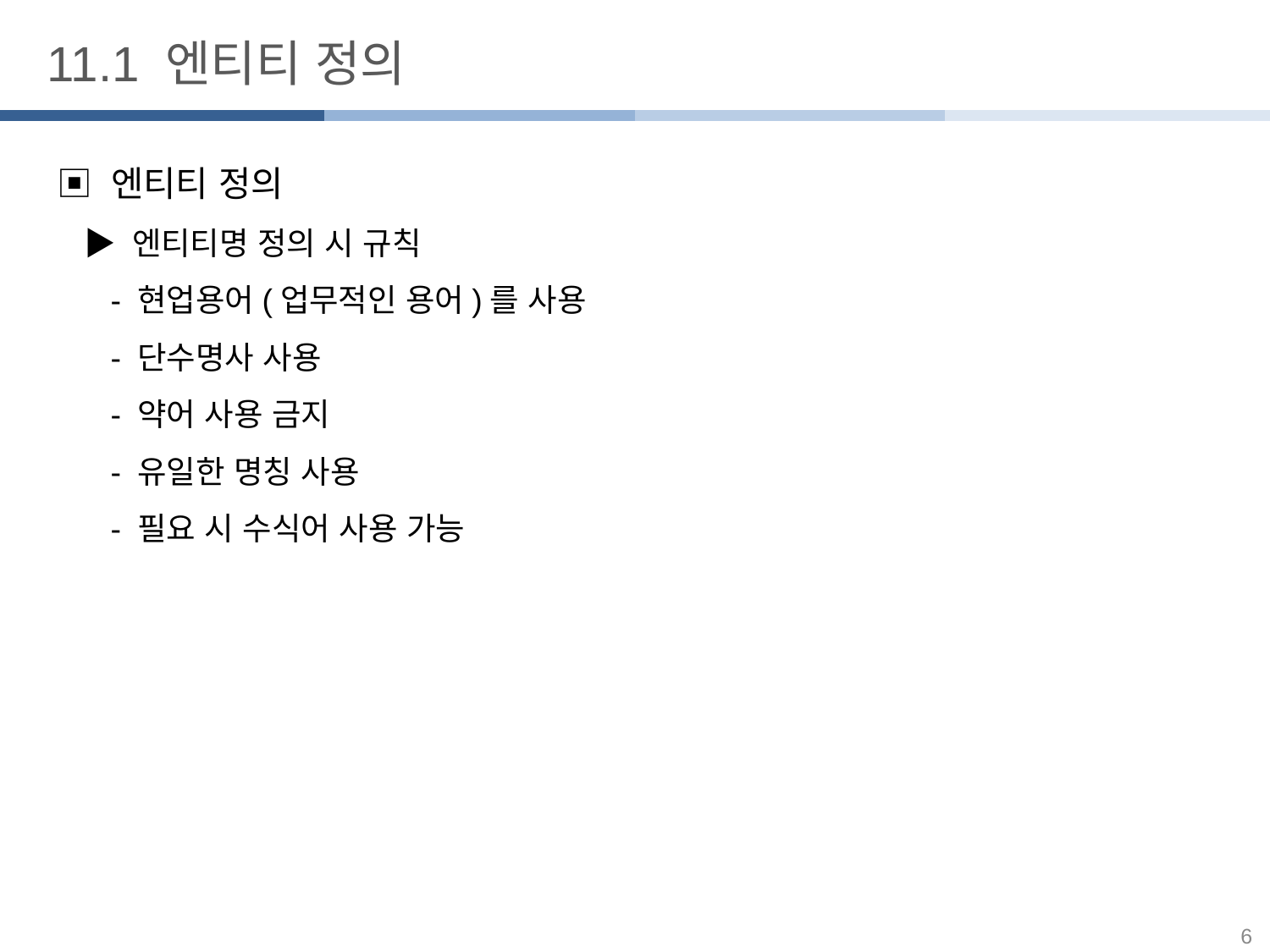

11.1 엔티티 정의
▣ 엔티티 정의
   ▶ 엔티티명 정의 시 규칙
      - 현업용어(업무적인 용어)를 사용
      - 단수명사 사용
      - 약어 사용 금지
      - 유일한 명칭 사용
      - 필요 시 수식어 사용 가능

6